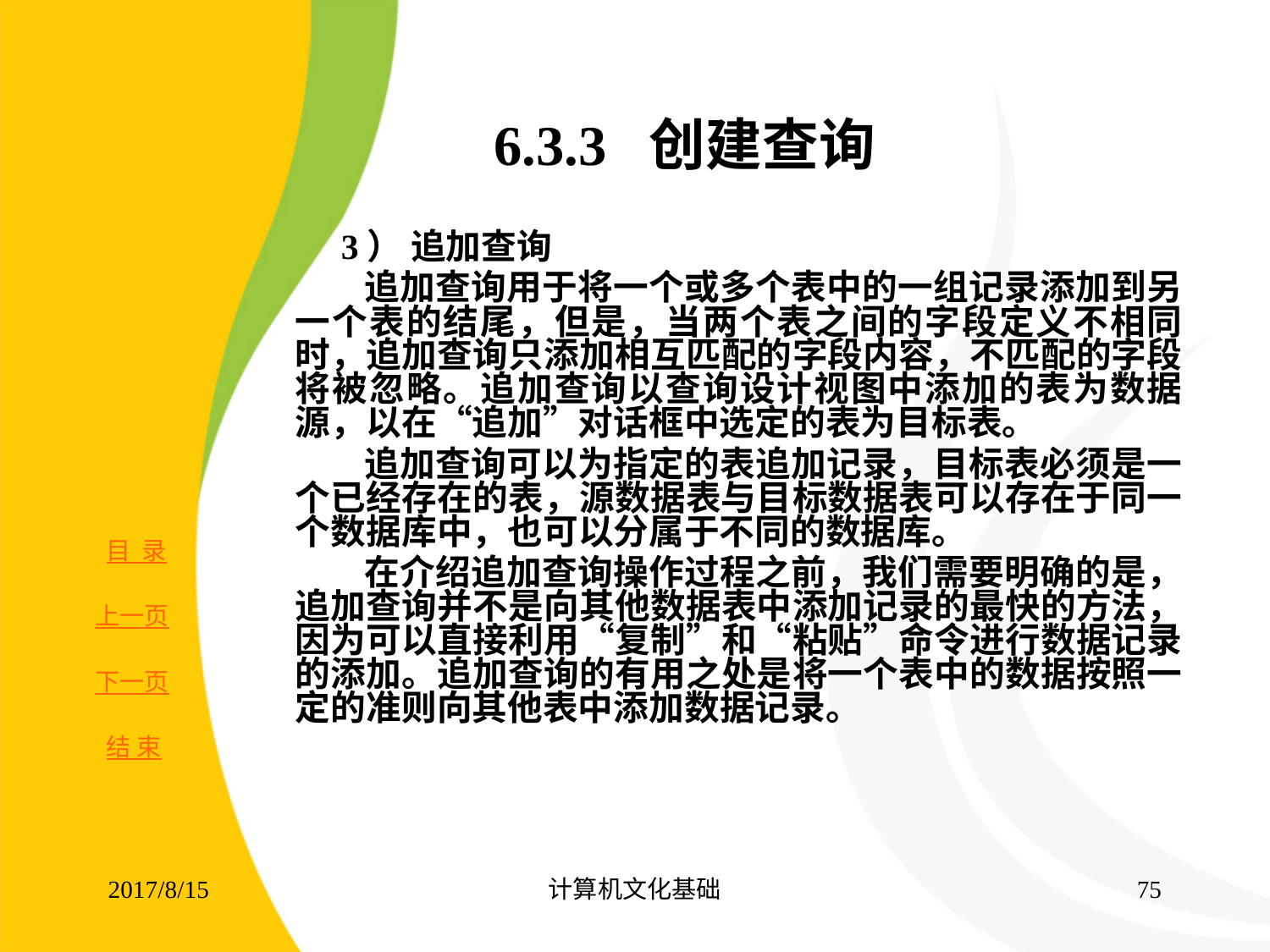

# 6.3.3  创建查询
                    3） 追加查询
             追加查询用于将一个或多个表中的一组记录添加到另一个表的结尾，但是，当两个表之间的字段定义不相同时，追加查询只添加相互匹配的字段内容，不匹配的字段将被忽略。追加查询以查询设计视图中添加的表为数据源，以在“追加”对话框中选定的表为目标表。
             追加查询可以为指定的表追加记录，目标表必须是一个已经存在的表，源数据表与目标数据表可以存在于同一个数据库中，也可以分属于不同的数据库。
             在介绍追加查询操作过程之前，我们需要明确的是，追加查询并不是向其他数据表中添加记录的最快的方法，因为可以直接利用“复制”和“粘贴”命令进行数据记录的添加。追加查询的有用之处是将一个表中的数据按照一定的准则向其他表中添加数据记录。
2017/8/15
计算机文化基础
75